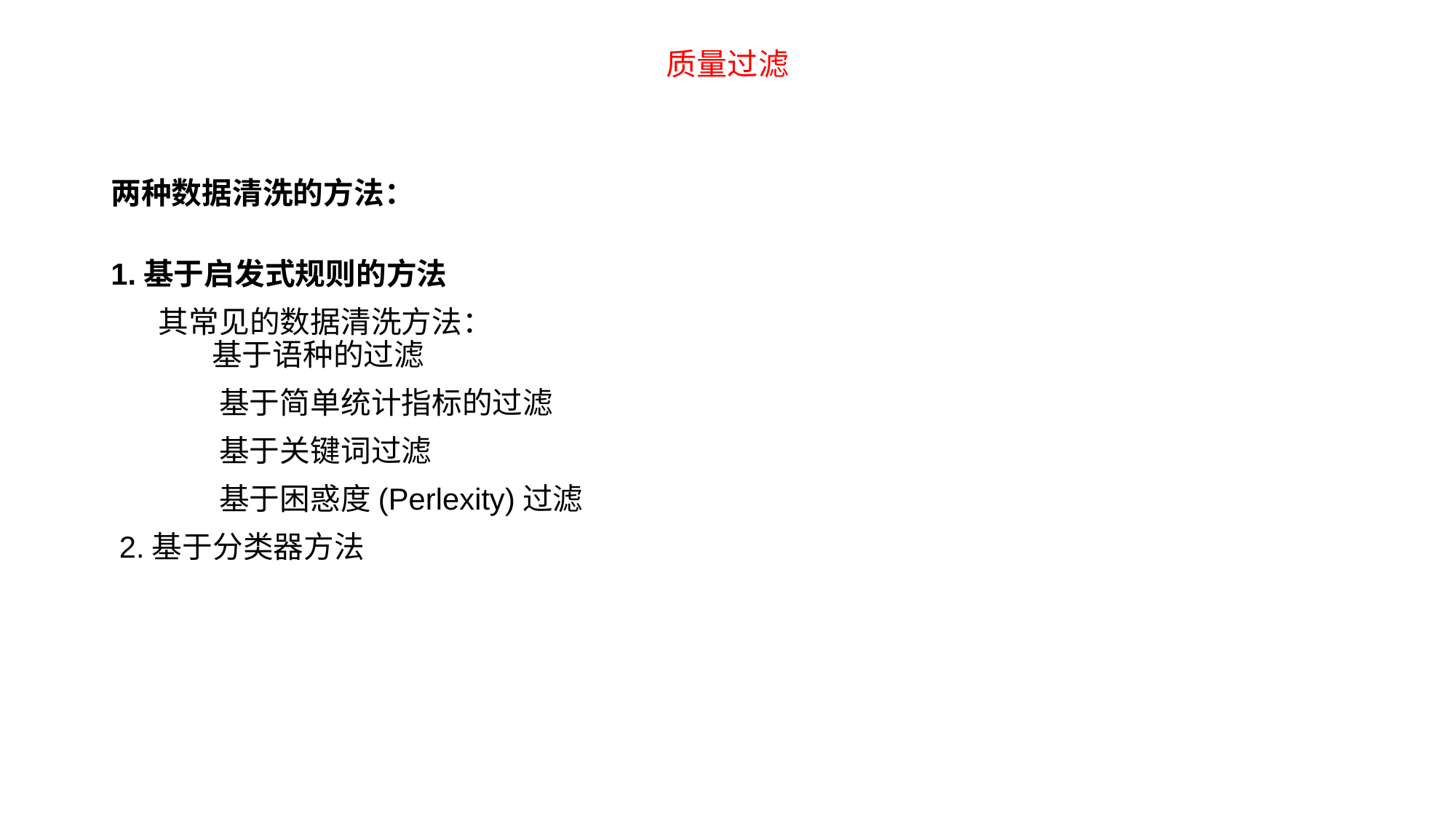

# 质量过滤

两种数据清洗的方法：
1.基于启发式规则的方法
      其常见的数据清洗方法：
               基于语种的过滤
               基于简单统计指标的过滤
               基于关键词过滤
               基于困惑度(Perlexity)过滤
 2.基于分类器方法